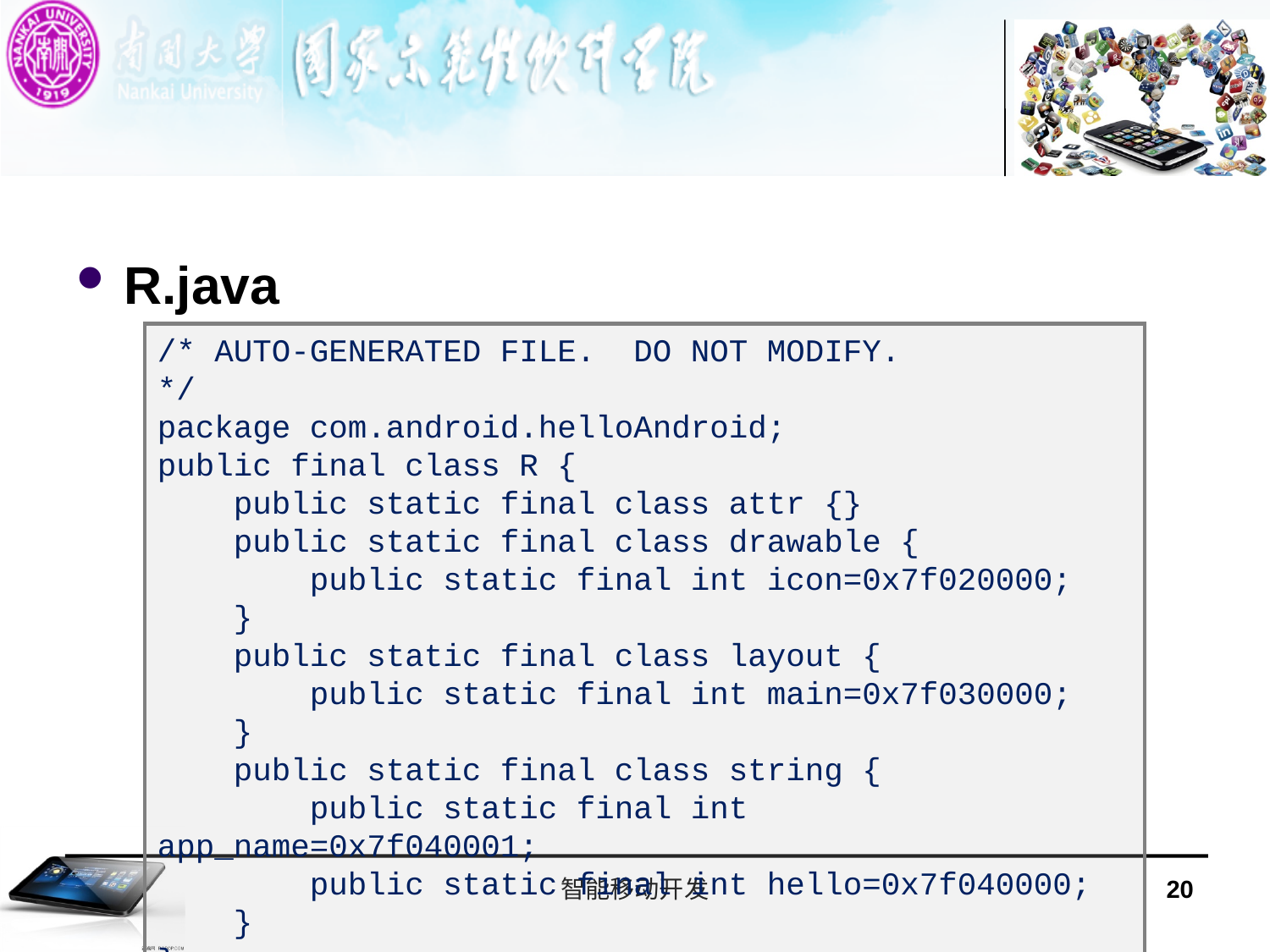

#
R.java
/* AUTO-GENERATED FILE.  DO NOT MODIFY.
*/
package com.android.helloAndroid;
public final class R {
    public static final class attr {}
    public static final class drawable {
        public static final int icon=0x7f020000;
    }
    public static final class layout {
        public static final int main=0x7f030000;
    }
    public static final class string {
        public static final int app_name=0x7f040001;
        public static final int hello=0x7f040000;
    }
}
智能移动开发
20